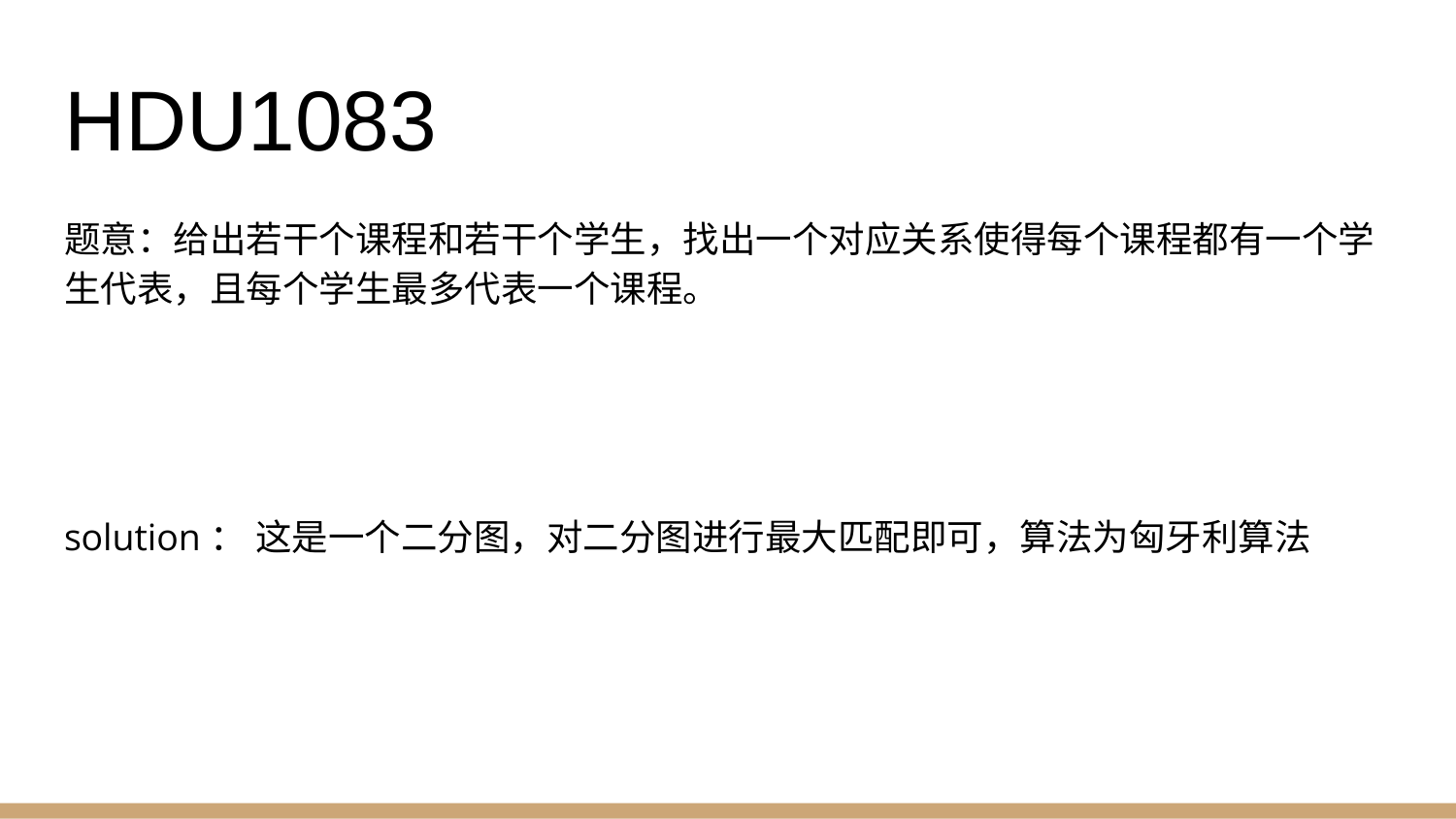

# HDU1083
题意：给出若干个课程和若干个学生，找出一个对应关系使得每个课程都有一个学生代表，且每个学生最多代表一个课程。

solution： 这是一个二分图，对二分图进行最大匹配即可，算法为匈牙利算法